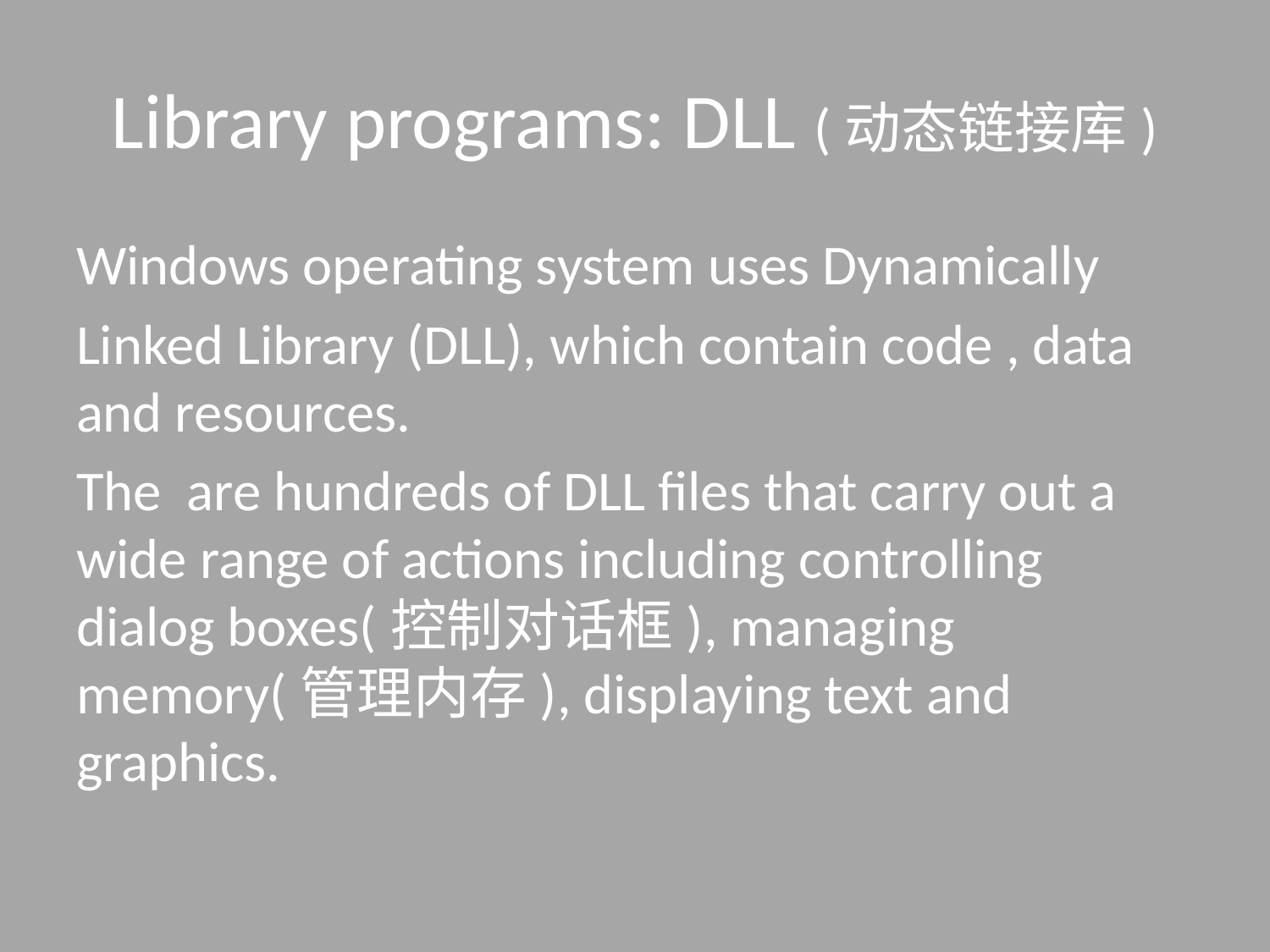

# Library programs: DLL (动态链接库)
Windows operating system uses Dynamically
Linked Library (DLL), which contain code , data and resources.
The  are hundreds of DLL files that carry out a wide range of actions including controlling dialog boxes(控制对话框), managing memory(管理内存), displaying text and graphics.